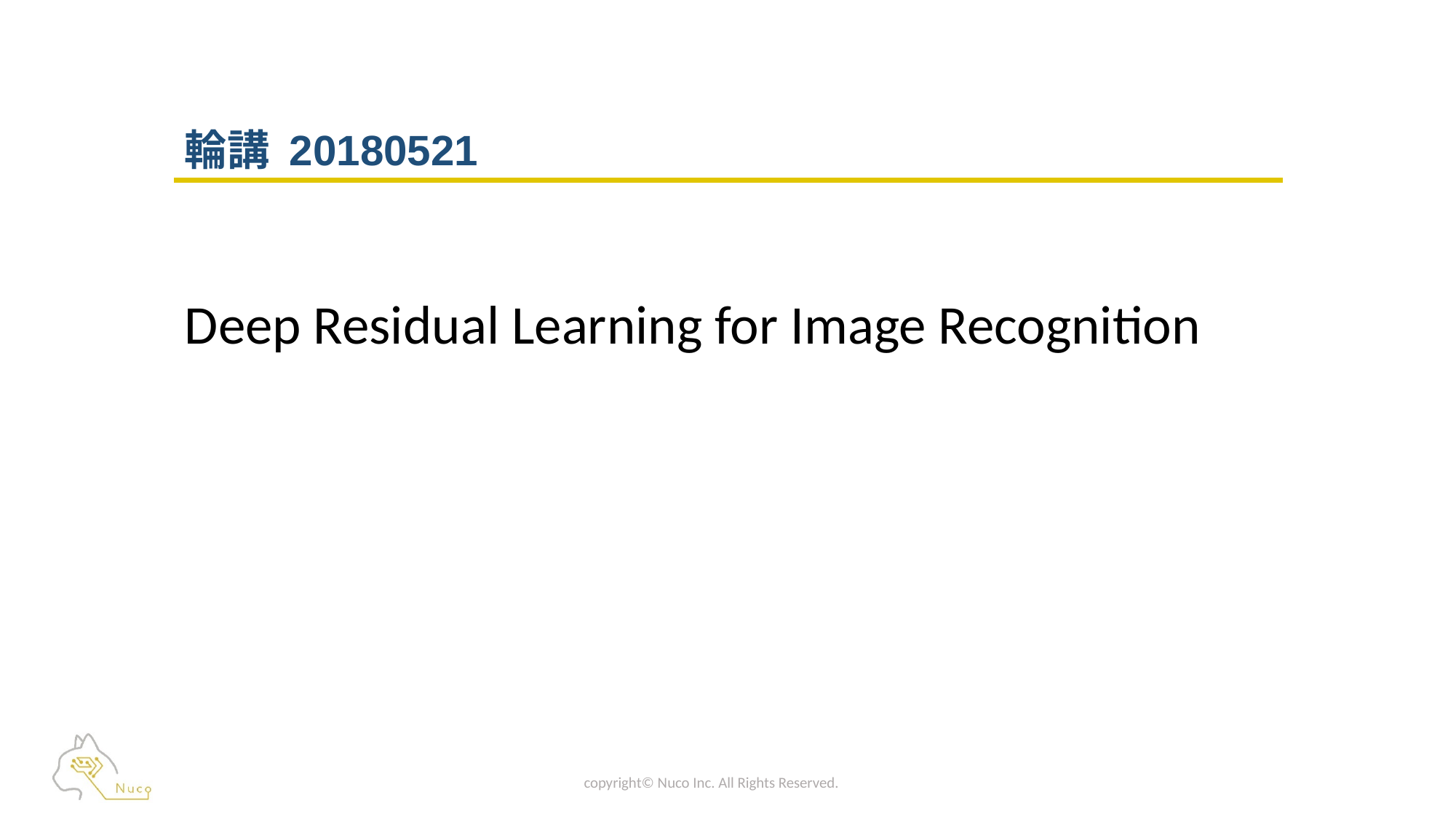

輪講 20180521
Deep Residual Learning for Image Recognition